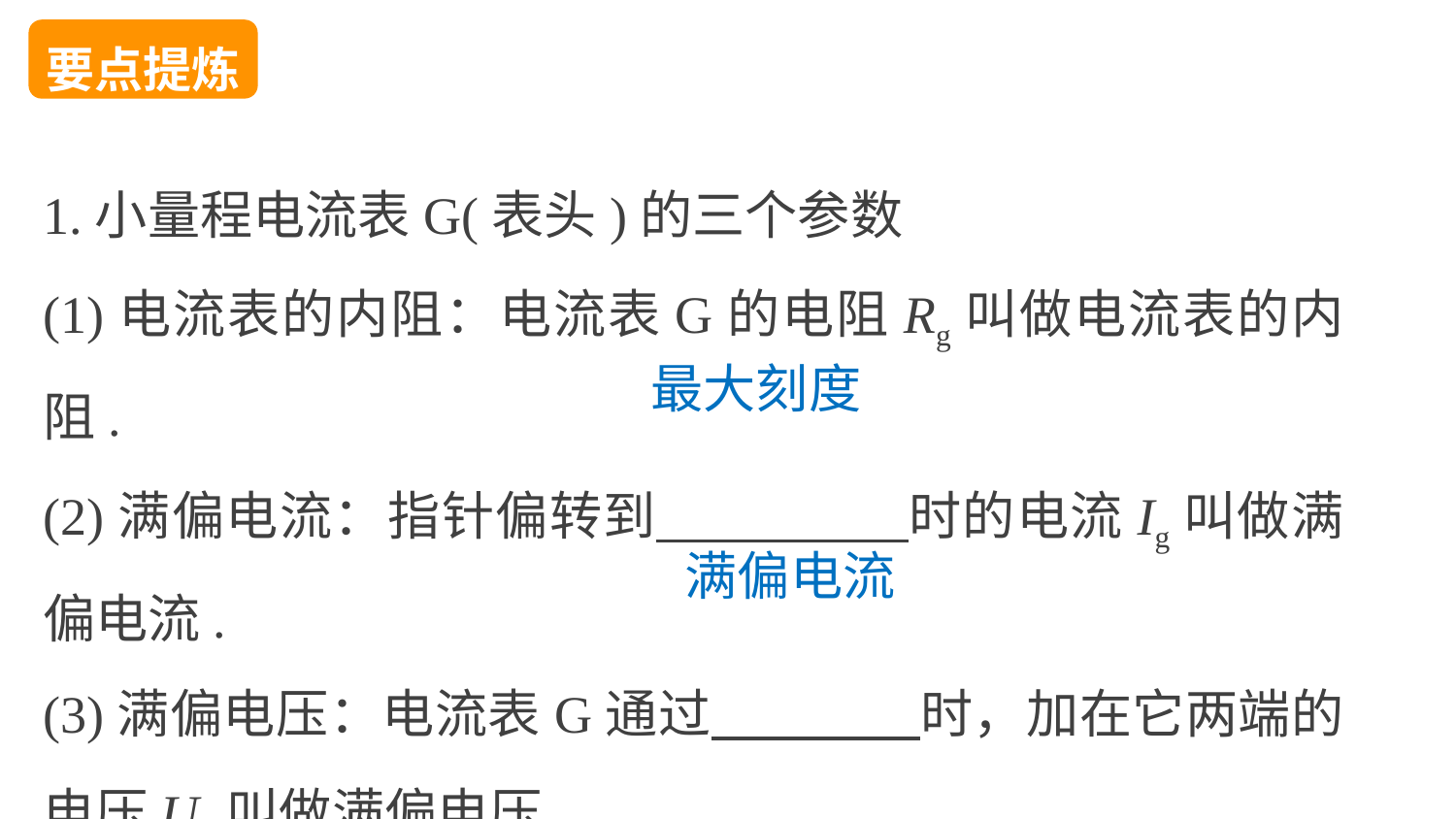

要点提炼
1.小量程电流表G(表头)的三个参数
(1)电流表的内阻：电流表G的电阻Rg叫做电流表的内阻.
(2)满偏电流：指针偏转到                   时的电流Ig叫做满偏电流.
(3)满偏电压：电流表G通过                 时，加在它两端的电压Ug叫做满偏电压.
最大刻度
满偏电流